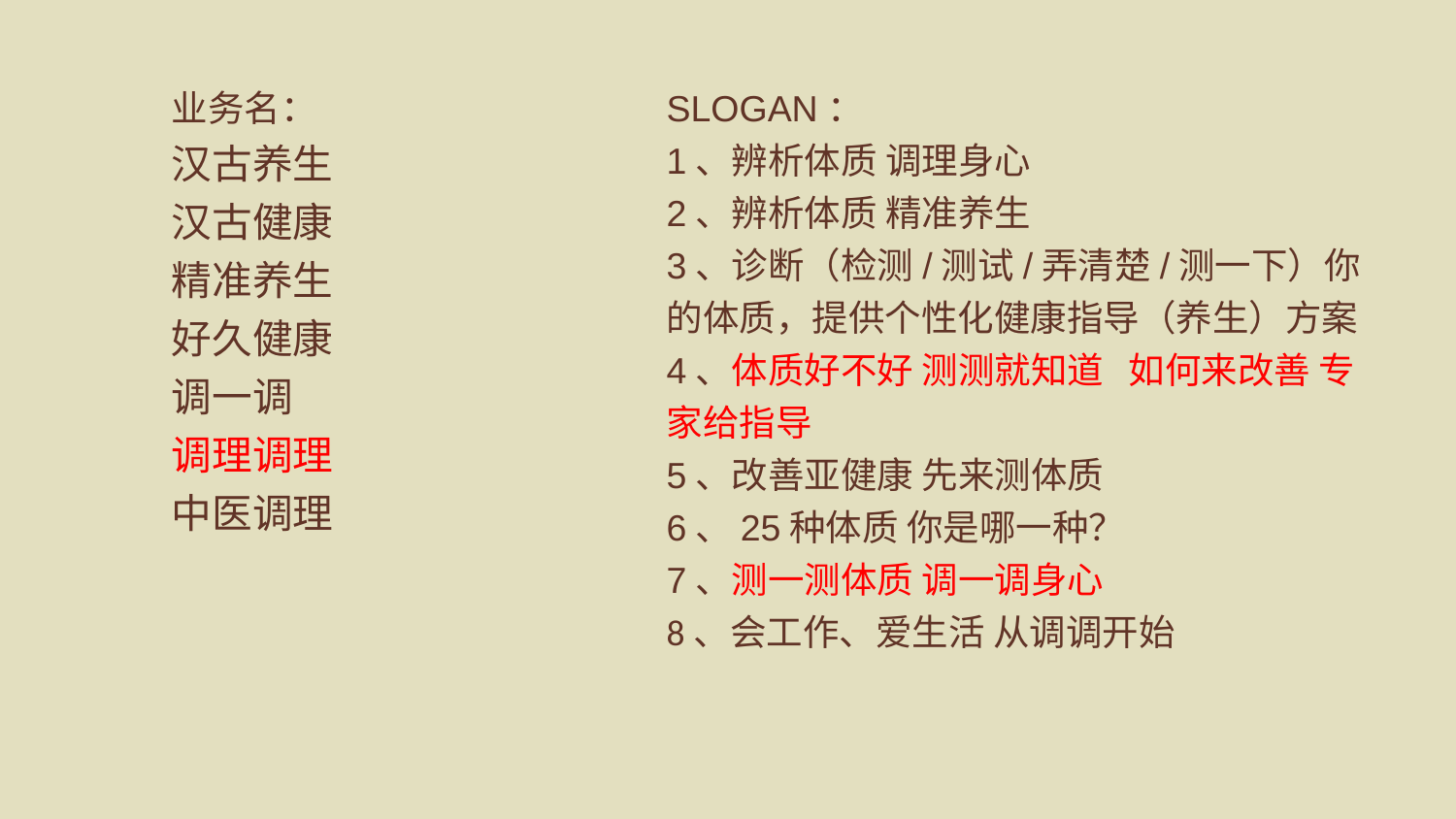

业务名：
汉古养生
汉古健康
精准养生
好久健康
调一调
调理调理
中医调理

SLOGAN：
1、辨析体质 调理身心
2、辨析体质 精准养生
3、诊断（检测/测试/弄清楚/测一下）你的体质，提供个性化健康指导（养生）方案
4、体质好不好 测测就知道   如何来改善 专家给指导
5、改善亚健康 先来测体质
6、25种体质 你是哪一种？
7、测一测体质 调一调身心
8、会工作、爱生活 从调调开始